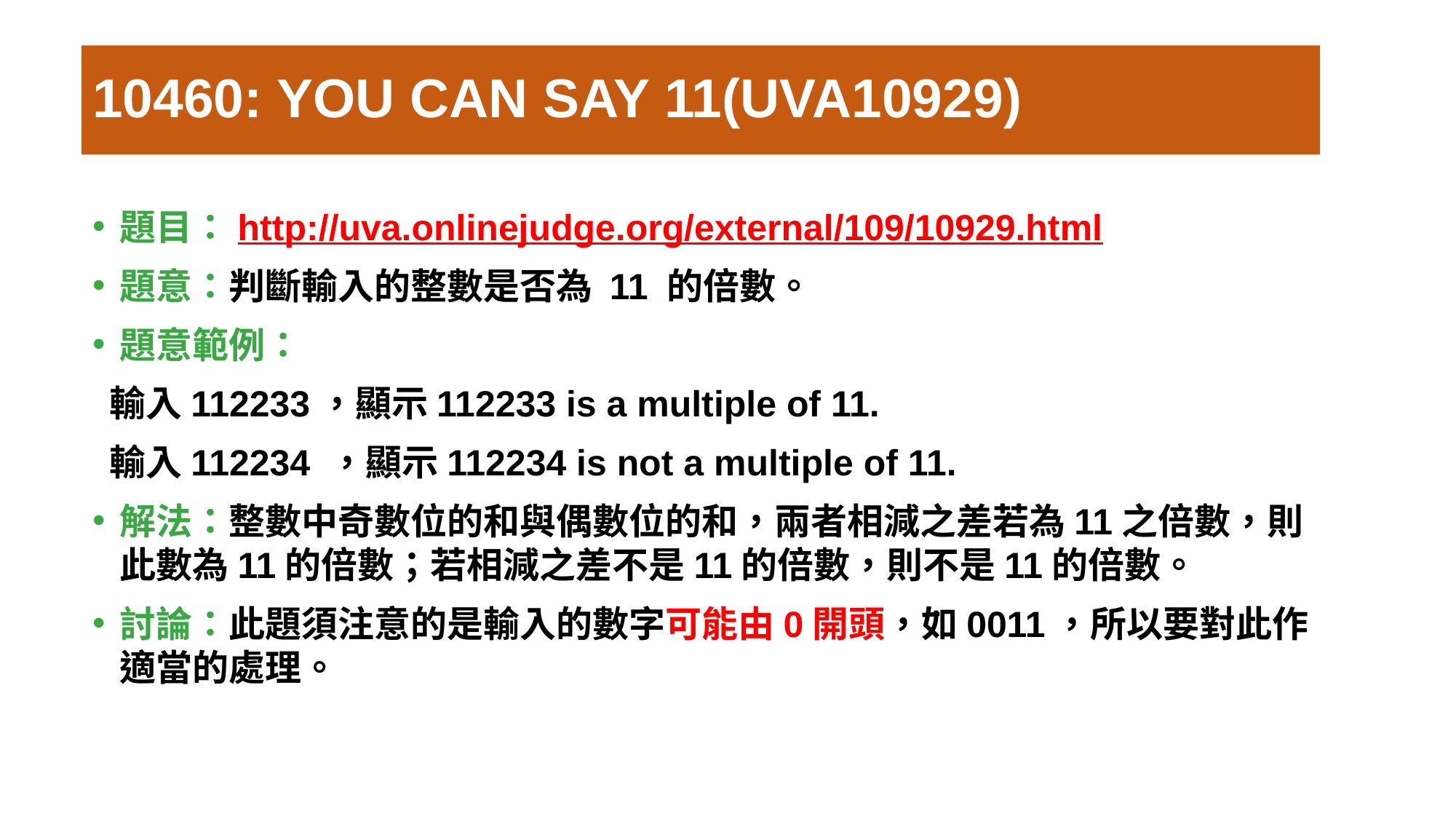

# 10460: YOU CAN SAY 11(UVA10929)
題目：http://uva.onlinejudge.org/external/109/10929.html
題意：判斷輸入的整數是否為 11 的倍數。
題意範例：
 輸入112233，顯示112233 is a multiple of 11.
 輸入112234 ，顯示112234 is not a multiple of 11.
解法：整數中奇數位的和與偶數位的和，兩者相減之差若為11之倍數，則此數為11的倍數；若相減之差不是11的倍數，則不是11的倍數。
討論：此題須注意的是輸入的數字可能由0開頭，如0011，所以要對此作適當的處理。